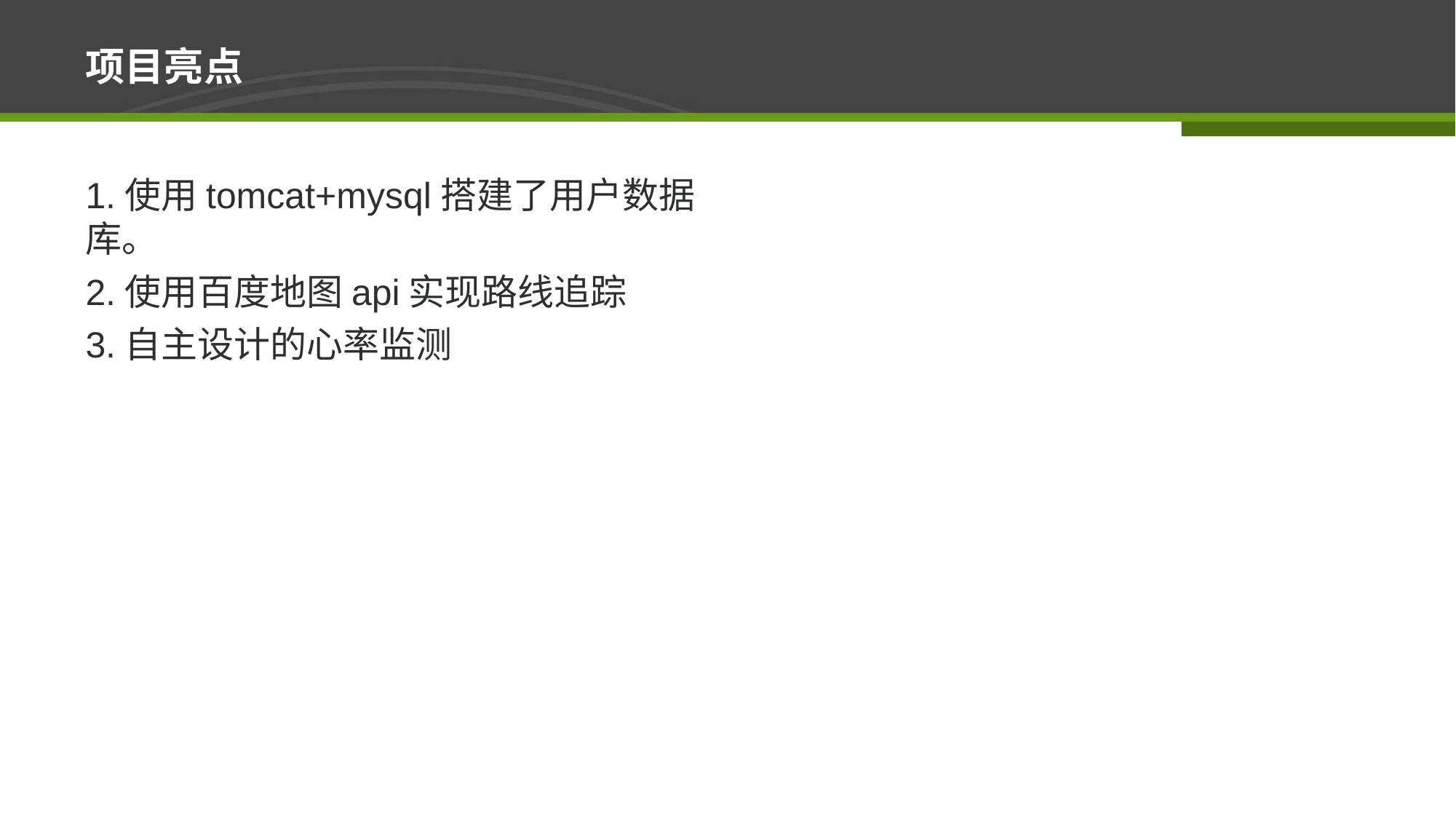

# 项目亮点
1.使用tomcat+mysql搭建了用户数据库。
2.使用百度地图api实现路线追踪
3.自主设计的心率监测